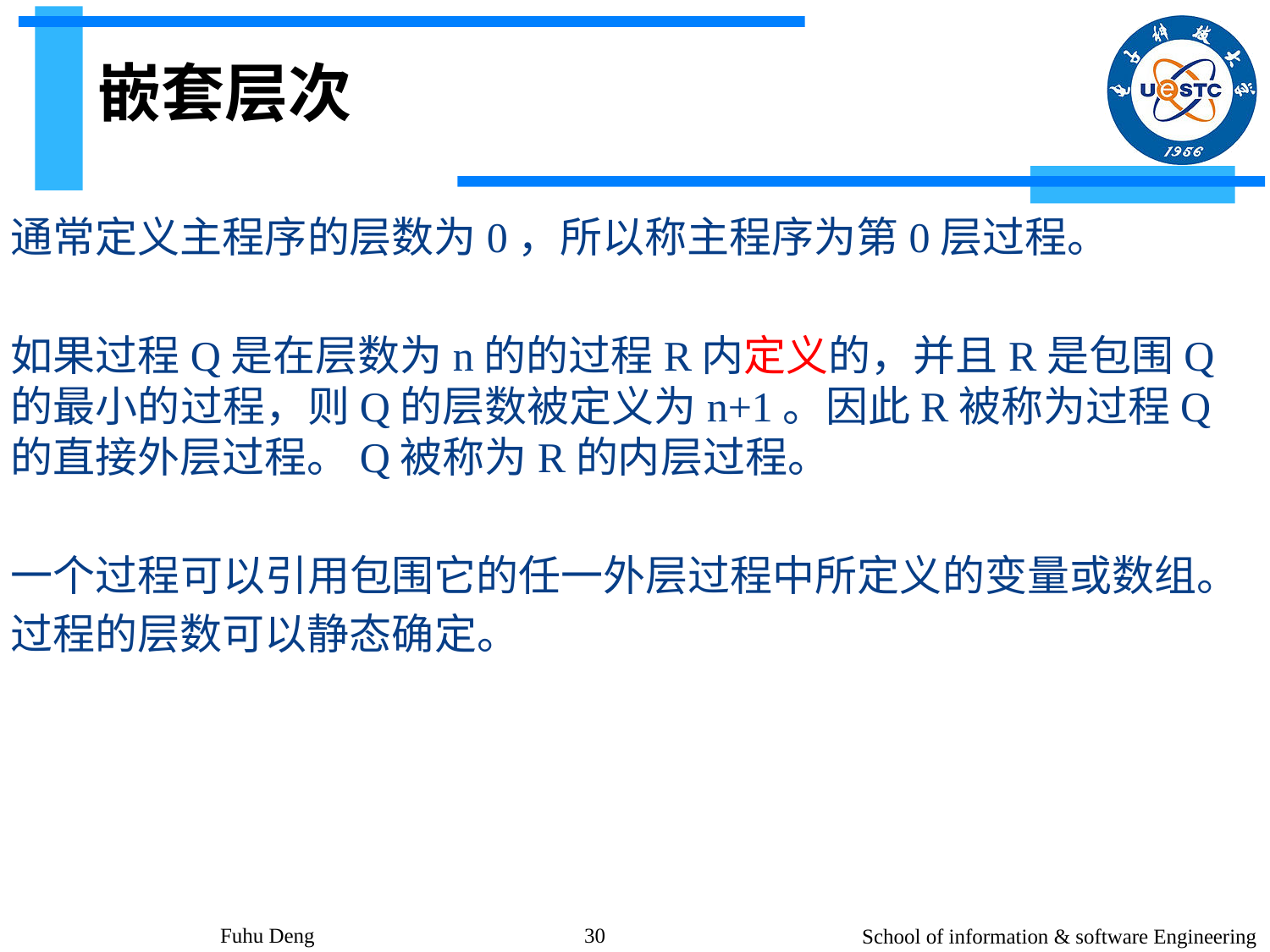

# 嵌套层次
通常定义主程序的层数为0，所以称主程序为第0层过程。

如果过程Q是在层数为n的的过程R内定义的，并且R是包围Q的最小的过程，则Q的层数被定义为n+1。因此R被称为过程Q的直接外层过程。Q被称为R的内层过程。

一个过程可以引用包围它的任一外层过程中所定义的变量或数组。
过程的层数可以静态确定。

Fuhu Deng
30
School of information & software Engineering